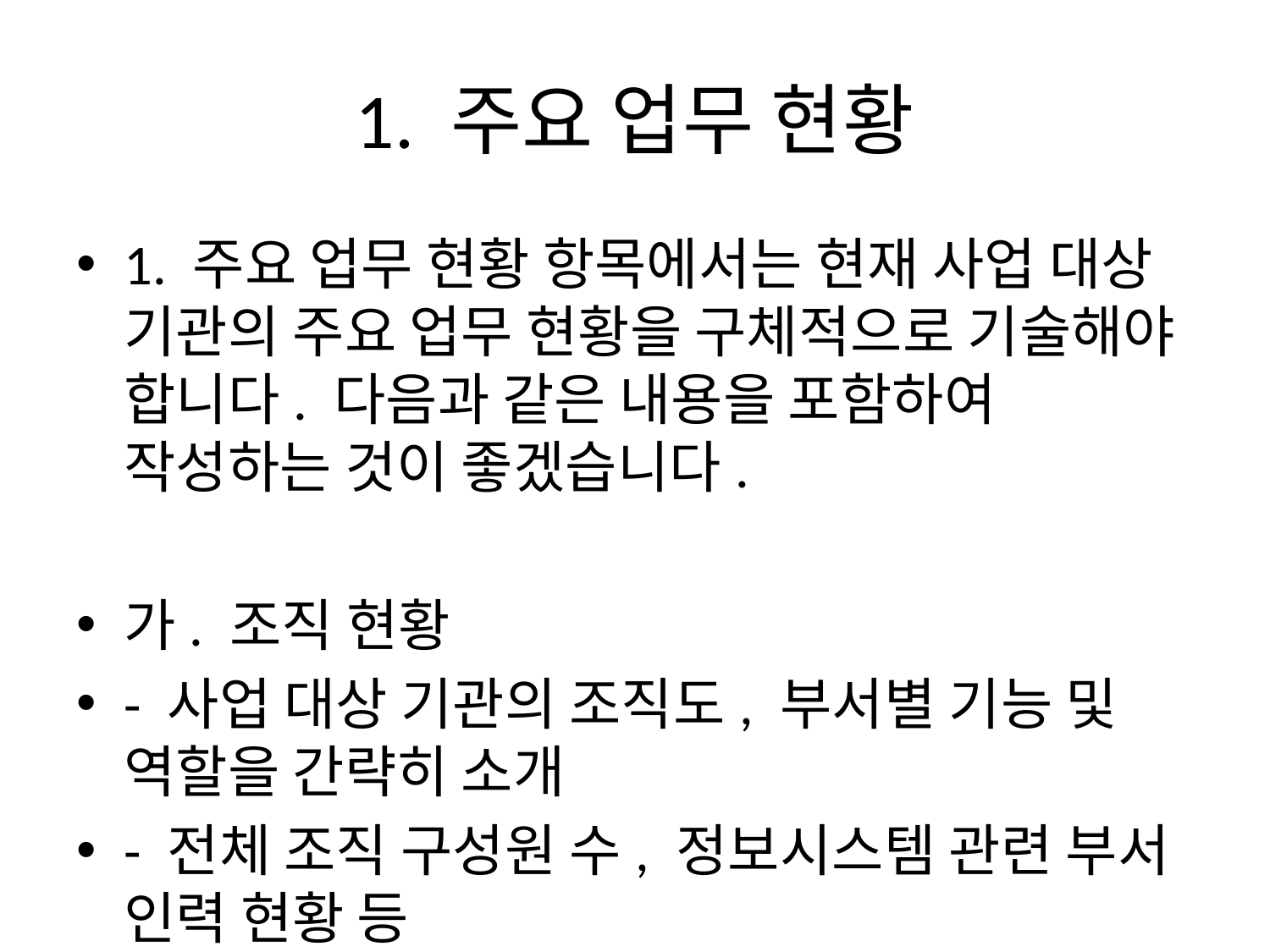

# 1. 주요 업무 현황
1. 주요 업무 현황 항목에서는 현재 사업 대상 기관의 주요 업무 현황을 구체적으로 기술해야 합니다. 다음과 같은 내용을 포함하여 작성하는 것이 좋겠습니다.

가. 조직 현황
- 사업 대상 기관의 조직도, 부서별 기능 및 역할을 간략히 소개
- 전체 조직 구성원 수, 정보시스템 관련 부서 인력 현황 등

나. 정보시스템 현황
- 현재 운영 중인 주요 정보시스템의 개요, 기능, 역할 설명
- 시스템 간 연계 현황, 데이터 흐름 등을 도식화하여 제시
- 하드웨어, 소프트웨어, 네트워크 등 IT 인프라 현황 개괄

다. 참고 사항
- 최근 조직 개편, 정보화 전략 수립 등 특이사항
- 최근 주요 정보시스템 구축 및 개선 이력
- 기타 제안사가 사업 수행 시 참고할 만한 사항

이를 통해 제안사가 사업 대상 기관의 업무와 정보시스템 환경을 잘 이해하고 있음을 보여줄 수 있습니다. 가급적 객관적인 수치와 도표 등을 활용하여 현황을 구체적이고 가시적으로 표현하는 것이 효과적일 것 같습니다.